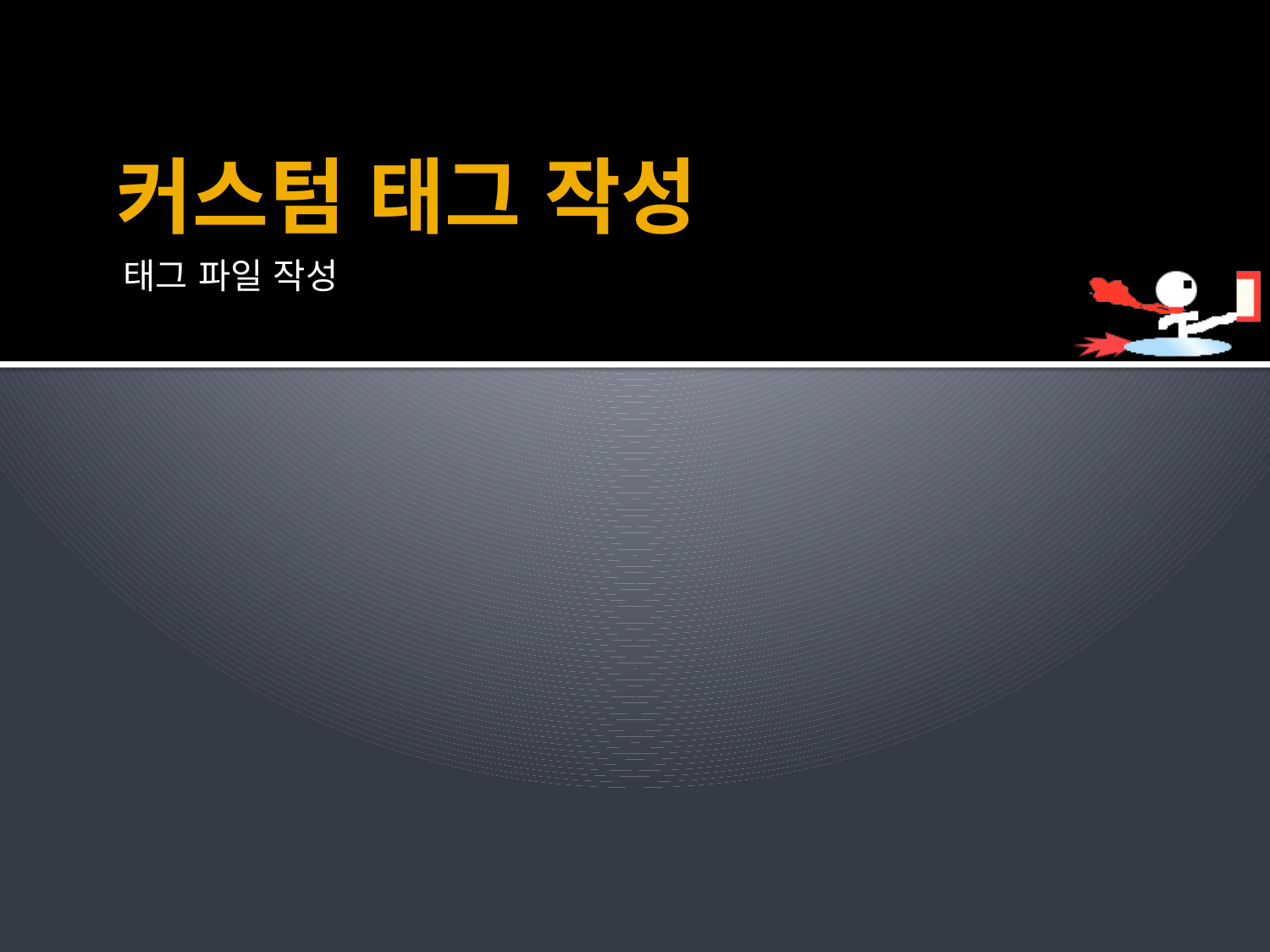

# 커스텀 태그 작성
태그 파일 작성